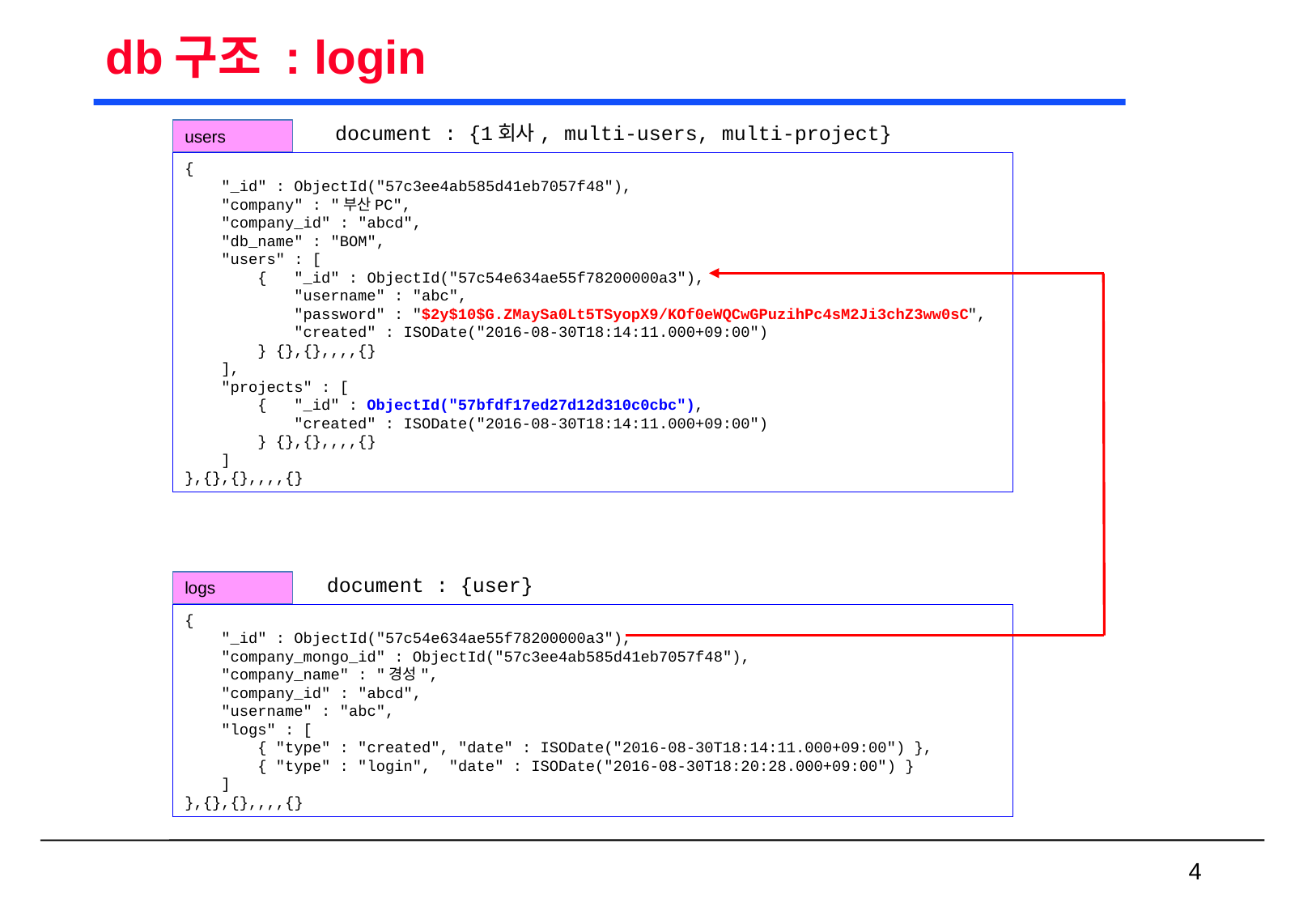

# db구조 : login
document : {1회사, multi-users, multi-project}
users
{
    "_id" : ObjectId("57c3ee4ab585d41eb7057f48"),
    "company" : "부산PC",
    "company_id" : "abcd",
    "db_name" : "BOM",
    "users" : [
        {   "_id" : ObjectId("57c54e634ae55f78200000a3"),
            "username" : "abc",
            "password" : "$2y$10$G.ZMaySa0Lt5TSyopX9/KOf0eWQCwGPuzihPc4sM2Ji3chZ3ww0sC",
            "created" : ISODate("2016-08-30T18:14:11.000+09:00")
        } {},{},,,,{}
    ],
    "projects" : [
        {   "_id" : ObjectId("57bfdf17ed27d12d310c0cbc"),
            "created" : ISODate("2016-08-30T18:14:11.000+09:00")
        } {},{},,,,{}
    ]
},{},{},,,,{}
document : {user}
logs
{
    "_id" : ObjectId("57c54e634ae55f78200000a3"),
    "company_mongo_id" : ObjectId("57c3ee4ab585d41eb7057f48"),
    "company_name" : "경성",
    "company_id" : "abcd",
    "username" : "abc",
    "logs" : [
        { "type" : "created", "date" : ISODate("2016-08-30T18:14:11.000+09:00") },
        { "type" : "login",  "date" : ISODate("2016-08-30T18:20:28.000+09:00") }
    ]
},{},{},,,,{}
 4